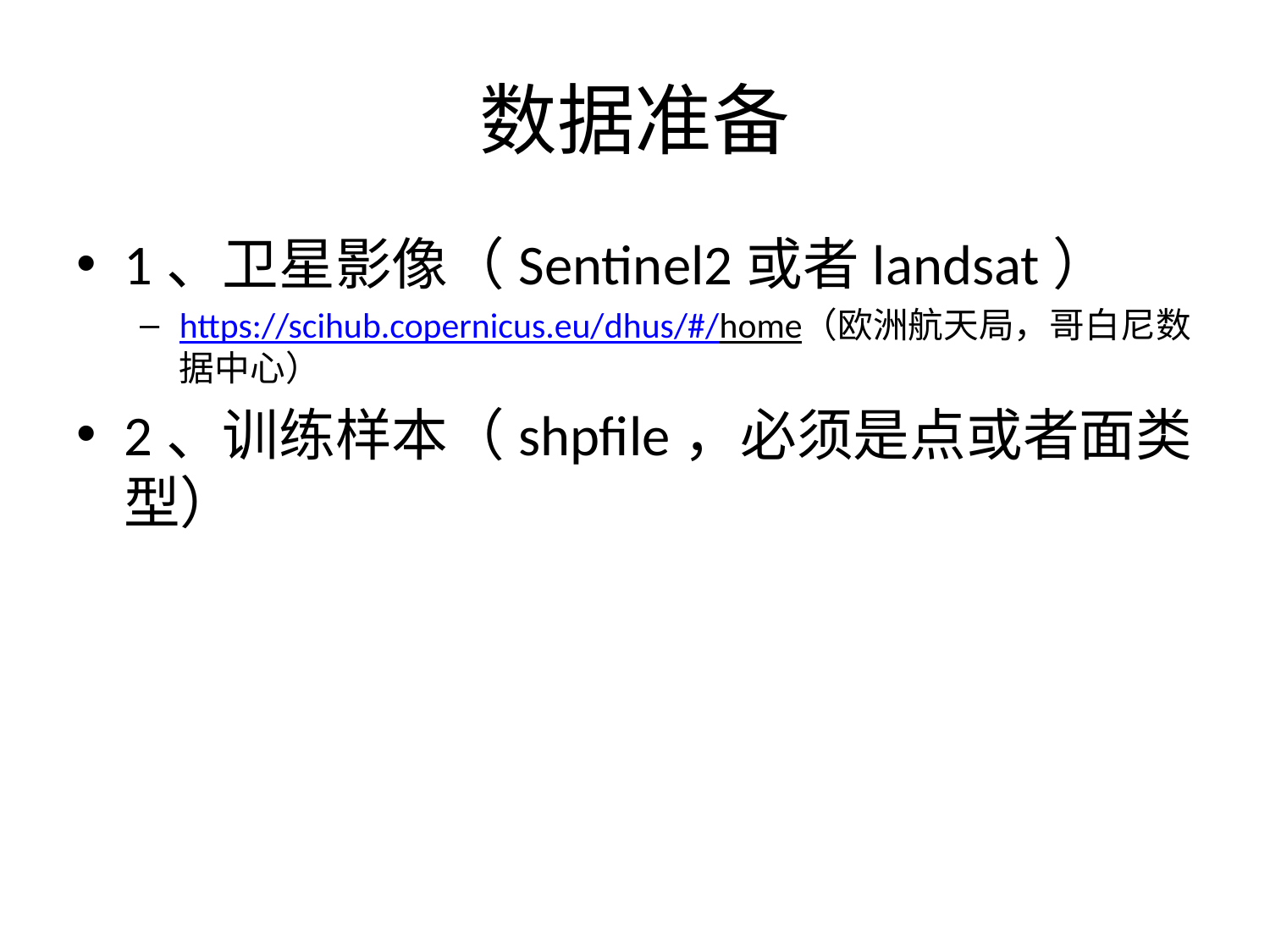

# 数据准备
1、卫星影像（Sentinel2或者landsat）
https://scihub.copernicus.eu/dhus/#/home（欧洲航天局，哥白尼数据中心）
2、训练样本（shpfile，必须是点或者面类型）